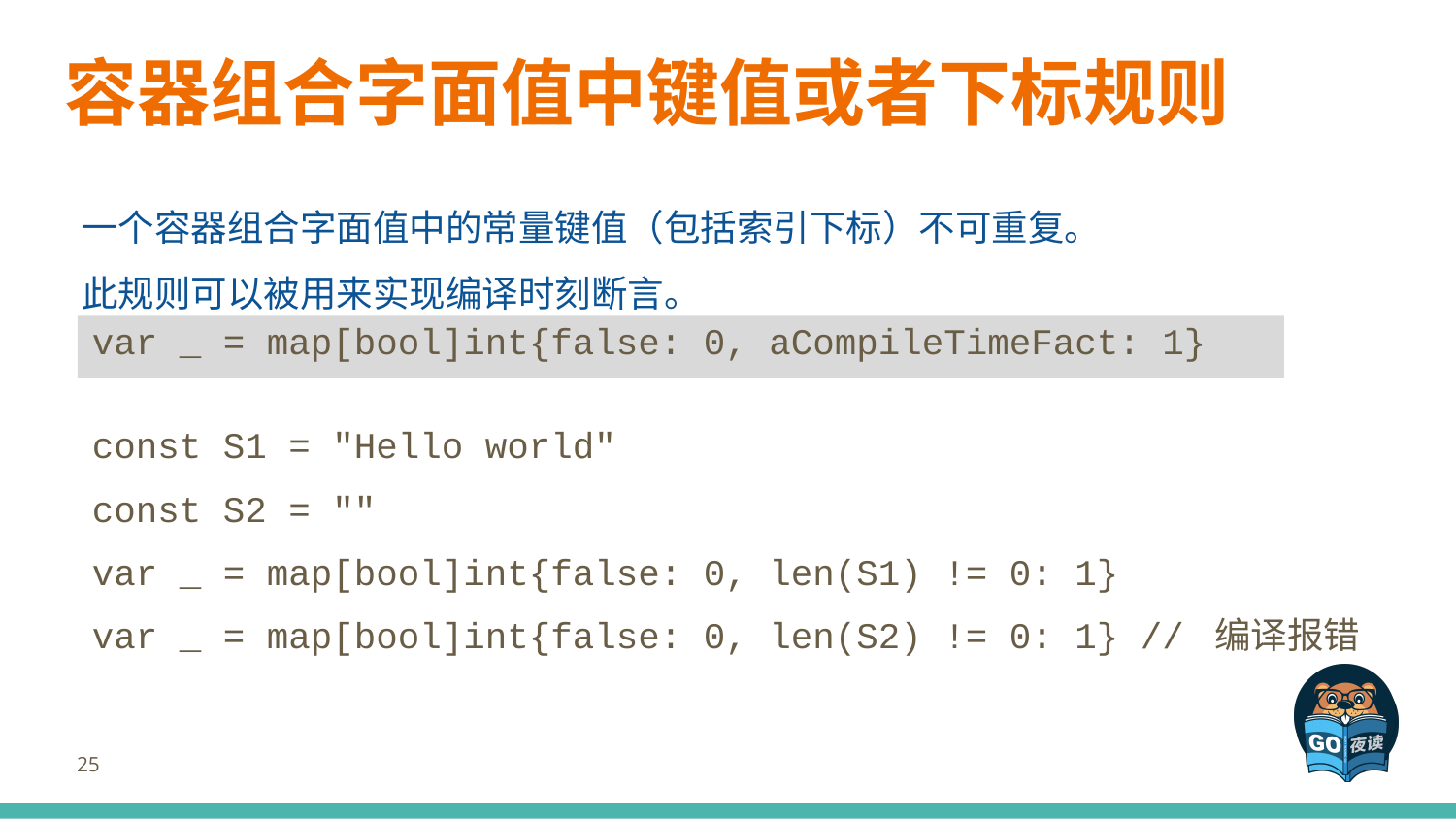

# 容器组合字面值中键值或者下标规则
一个容器组合字面值中的常量键值（包括索引下标）不可重复。
此规则可以被用来实现编译时刻断言。

var _ = map[bool]int{false: 0, aCompileTimeFact: 1}

const S1 = "Hello world"
const S2 = ""
var _ = map[bool]int{false: 0, len(S1) != 0: 1}
var _ = map[bool]int{false: 0, len(S2) != 0: 1} // 编译报错

25